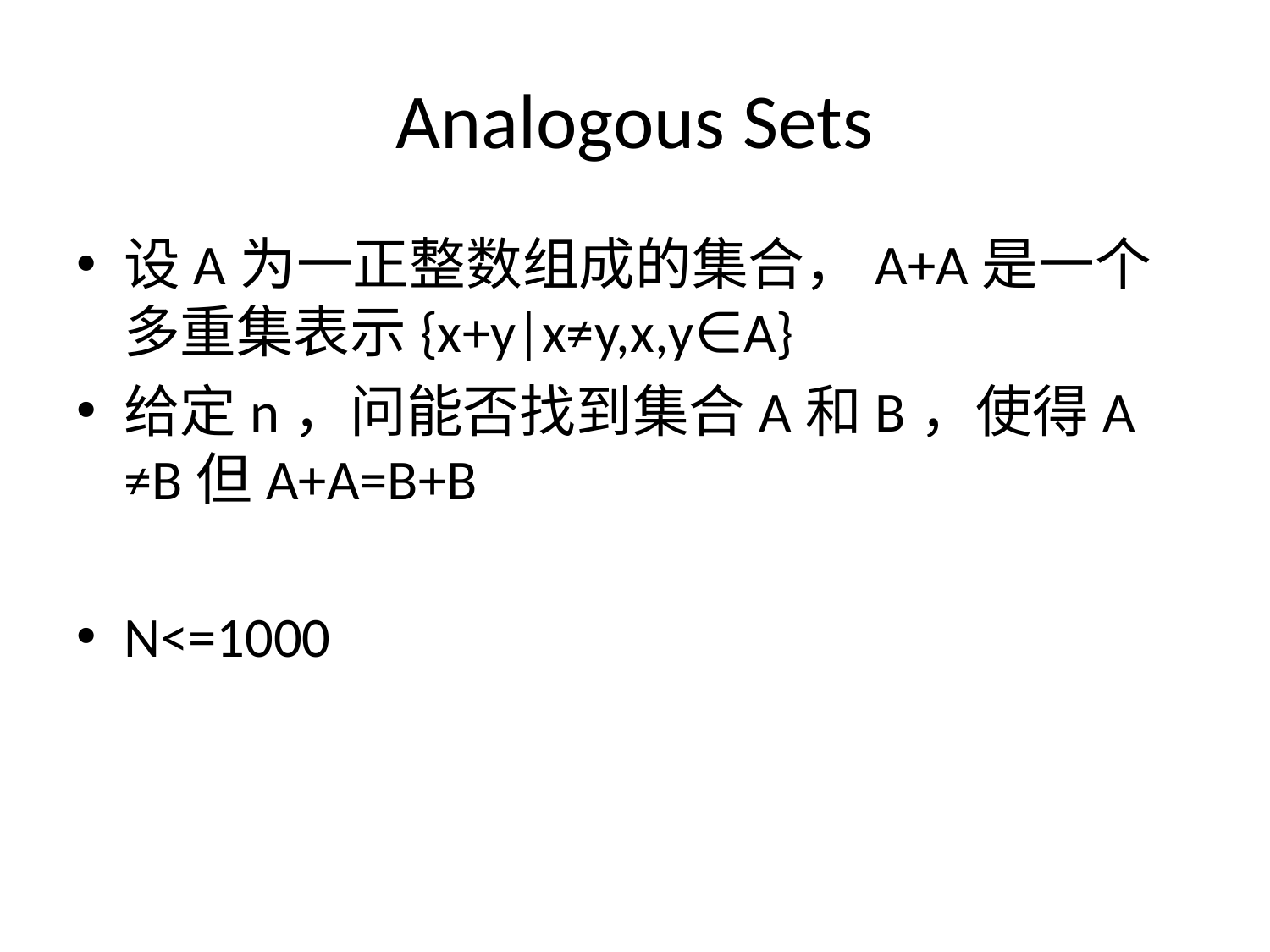

# Analogous Sets
设A为一正整数组成的集合，A+A是一个多重集表示{x+y|x≠y,x,y∈A}
给定n，问能否找到集合A和B，使得A ≠B但A+A=B+B

N<=1000